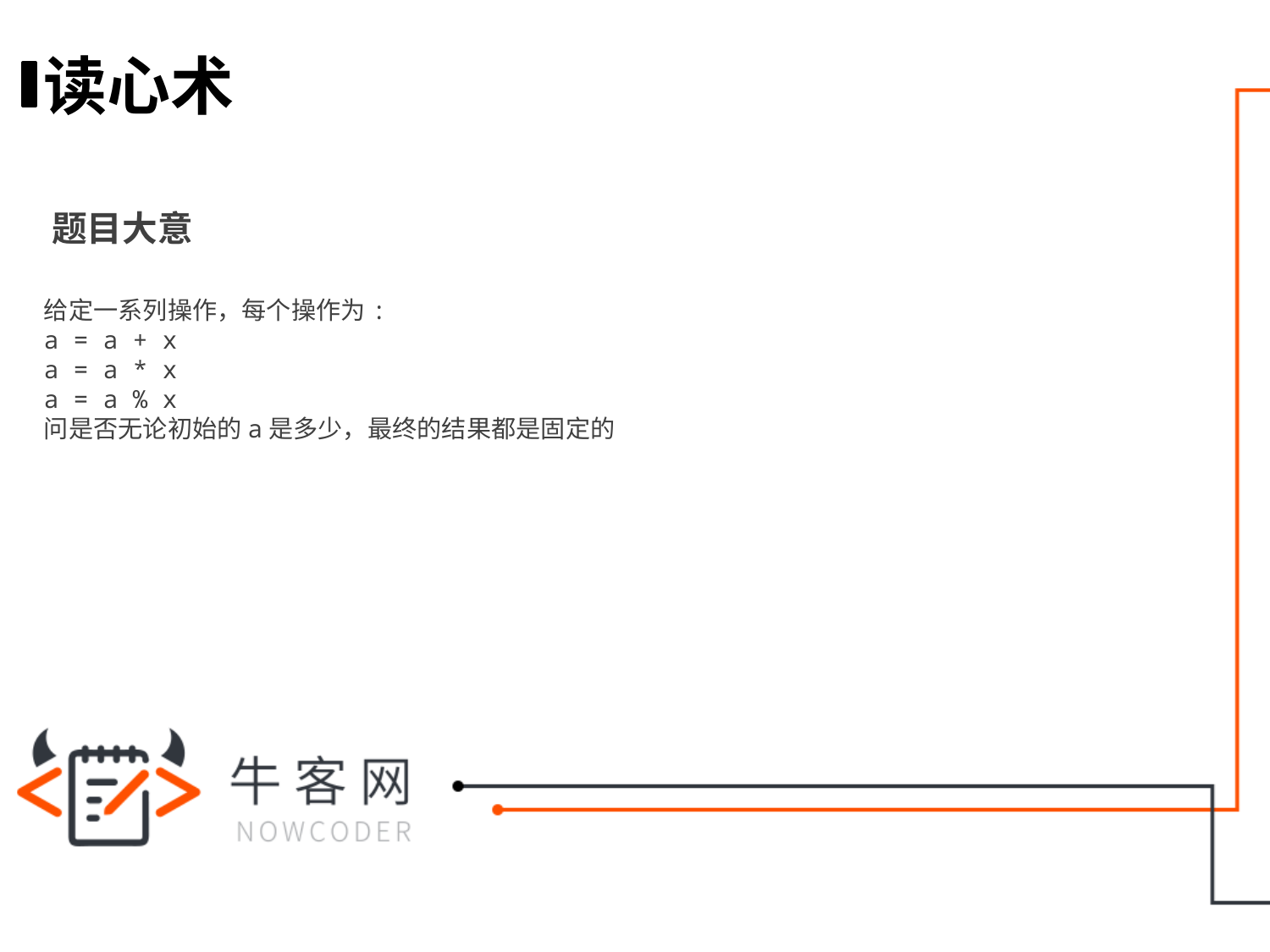

读心术

题目大意
给定一系列操作，每个操作为:
a = a + x
a = a * x
a = a % x
问是否无论初始的a是多少，最终的结果都是固定的